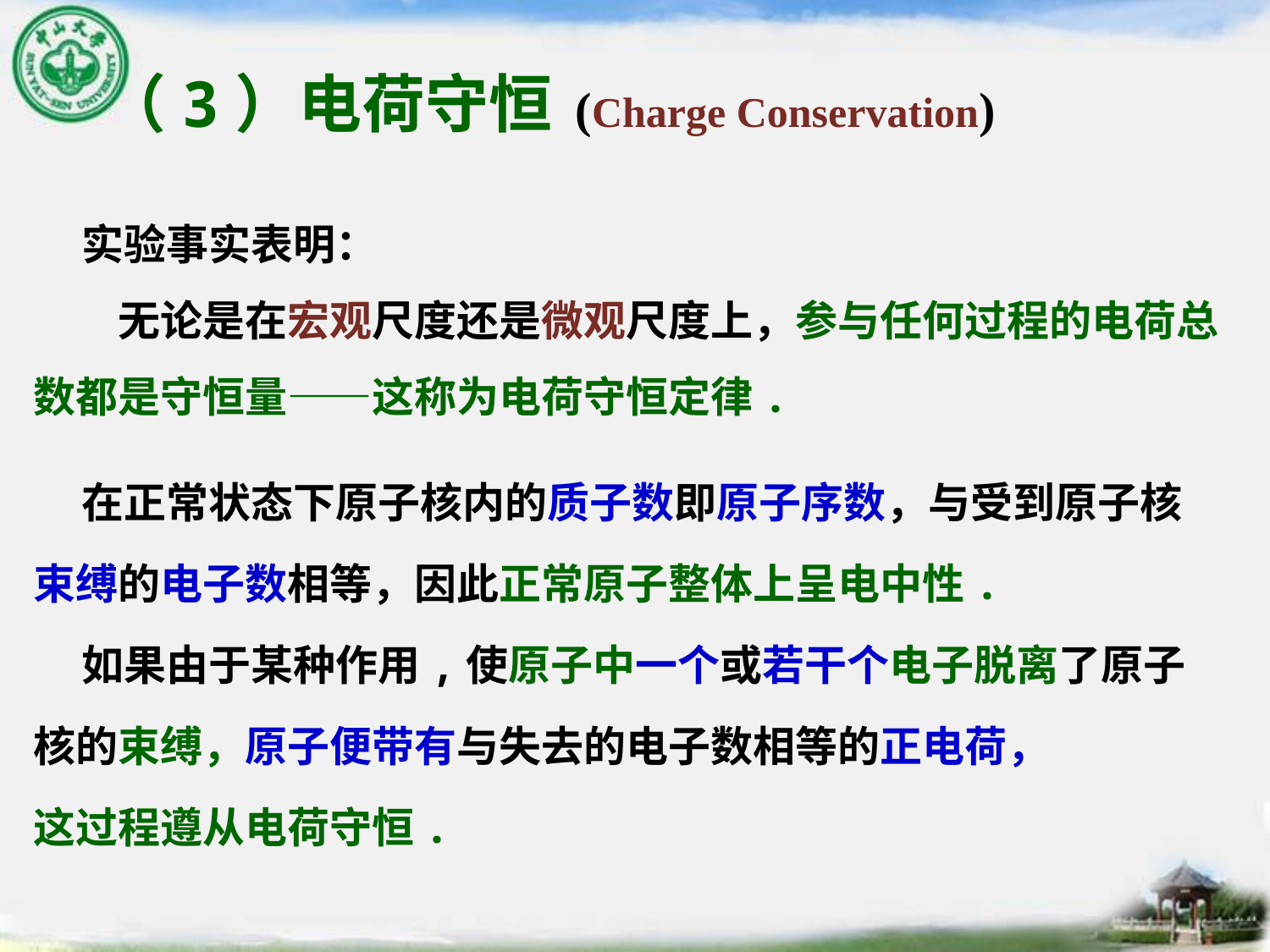

（3）电荷守恒 (Charge Conservation)
    实验事实表明：
　　无论是在宏观尺度还是微观尺度上，参与任何过程的电荷总数都是守恒量——这称为电荷守恒定律.
    在正常状态下原子核内的质子数即原子序数，与受到原子核
束缚的电子数相等，因此正常原子整体上呈电中性.
    如果由于某种作用,使原子中一个或若干个电子脱离了原子
核的束缚，原子便带有与失去的电子数相等的正电荷，
这过程遵从电荷守恒.
14